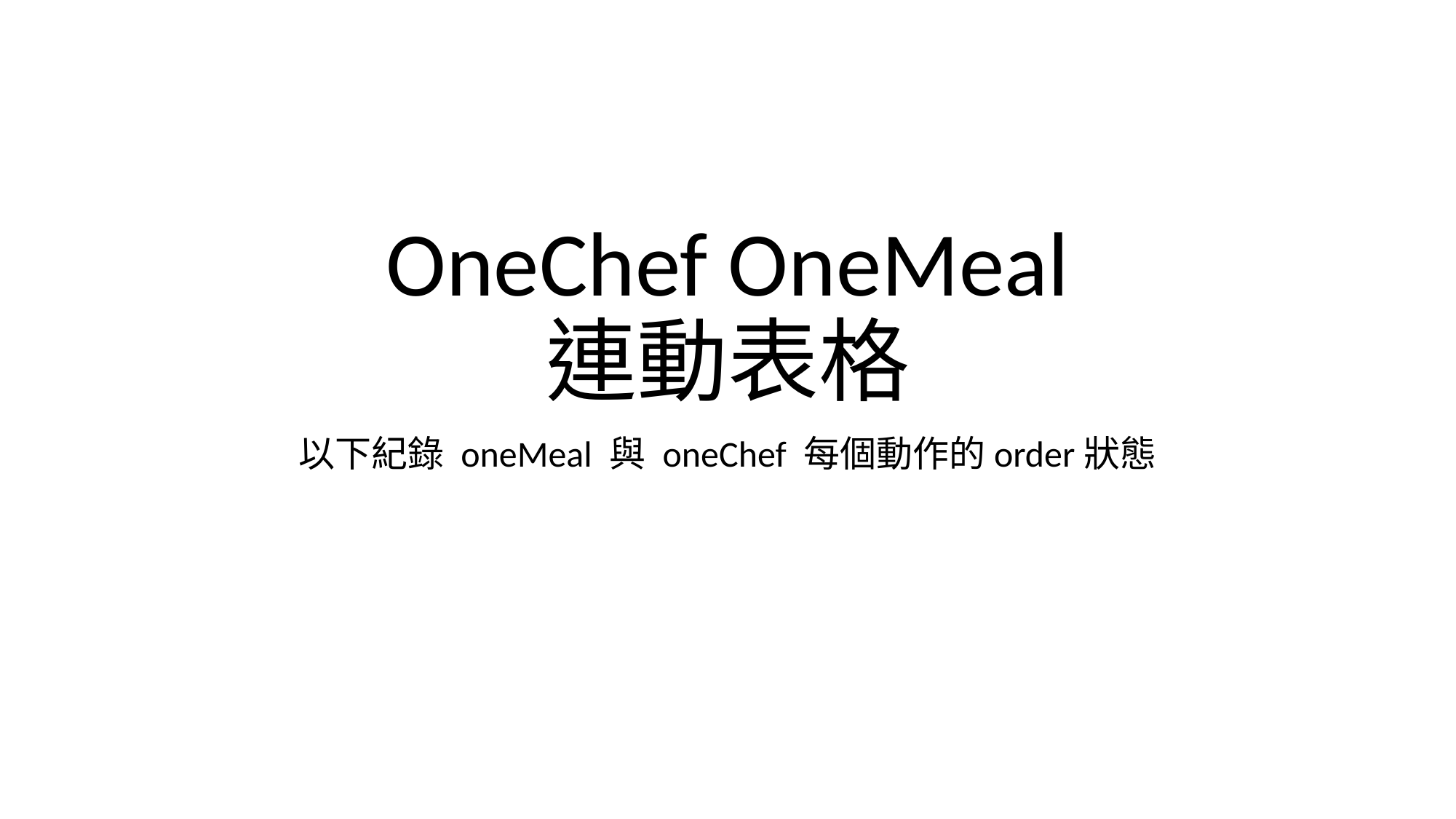

# OneChef OneMeal 連動表格
以下紀錄 oneMeal 與 oneChef 每個動作的order狀態